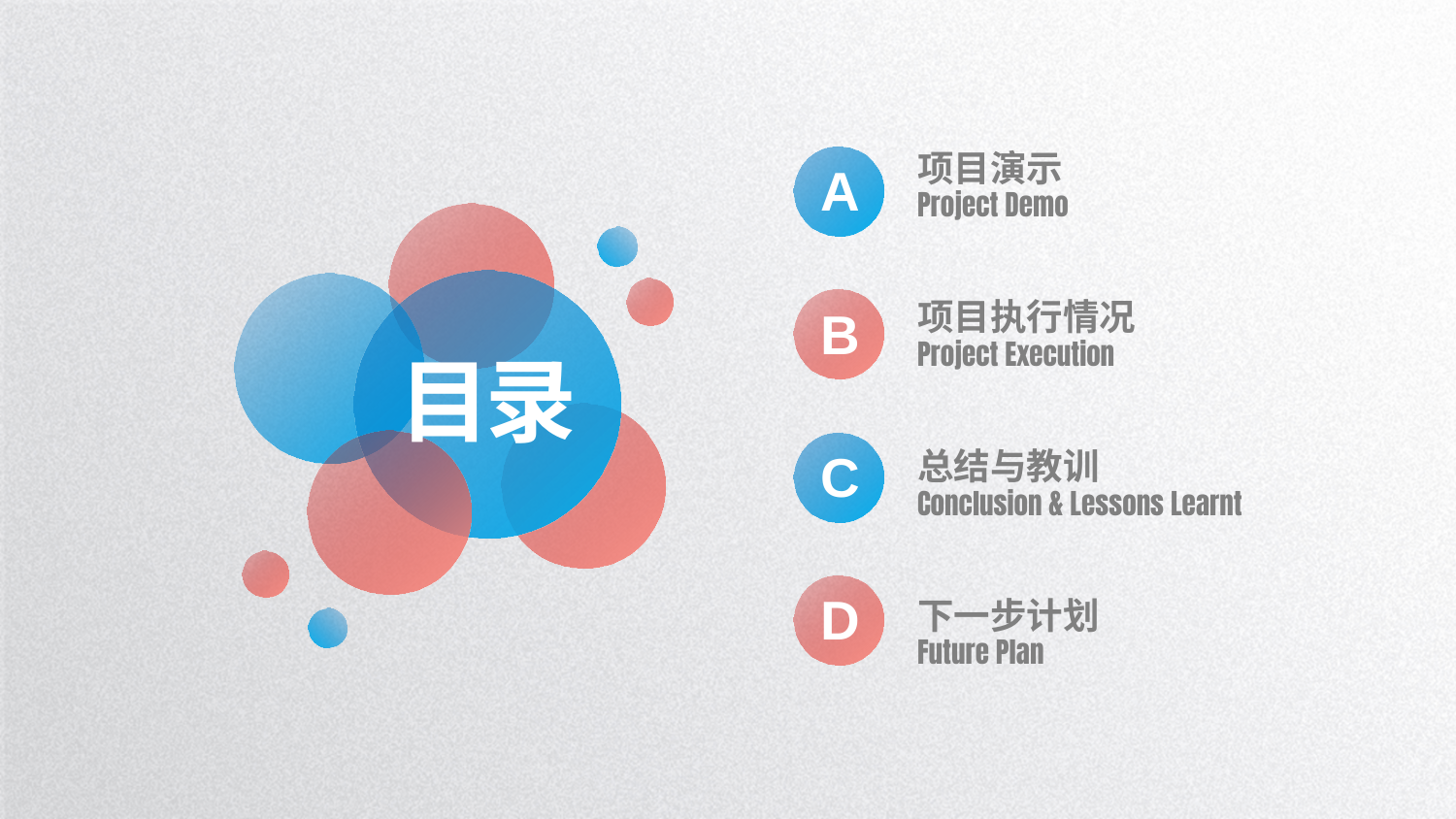

A
项目演示
Project Demo

B
项目执行情况
Project Execution
目录

C

总结与教训
Conclusion & Lessons Learnt

D
下一步计划
Future Plan